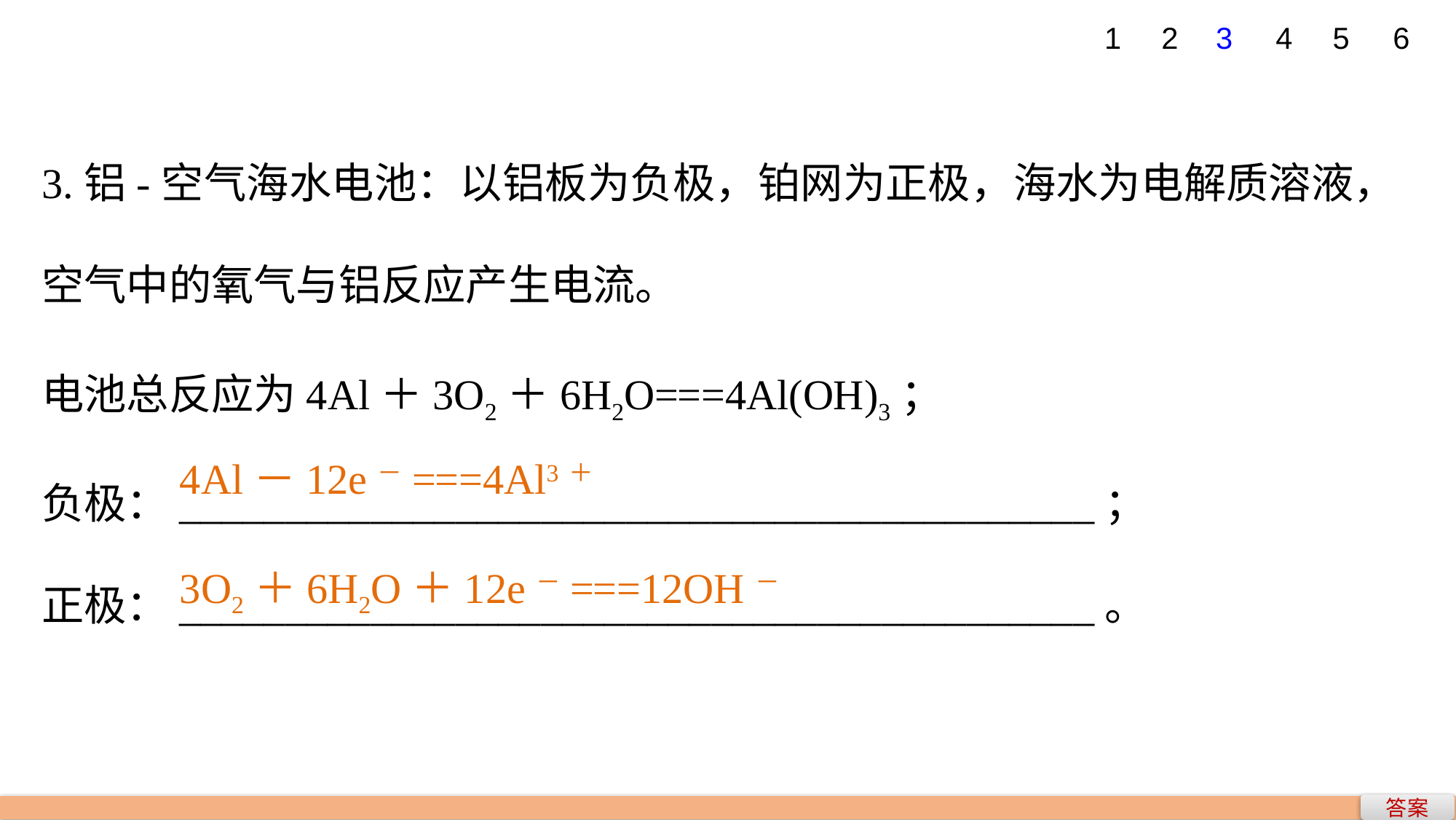

1
2
3
4
5
6
3.铝­-空气海水电池：以铝板为负极，铂网为正极，海水为电解质溶液，空气中的氧气与铝反应产生电流。
电池总反应为4Al＋3O2＋6H2O===4Al(OH)3；
负极：___________________________________________；
正极：___________________________________________。
4Al－12e－===4Al3＋
3O2＋6H2O＋12e－===12OH－
答案